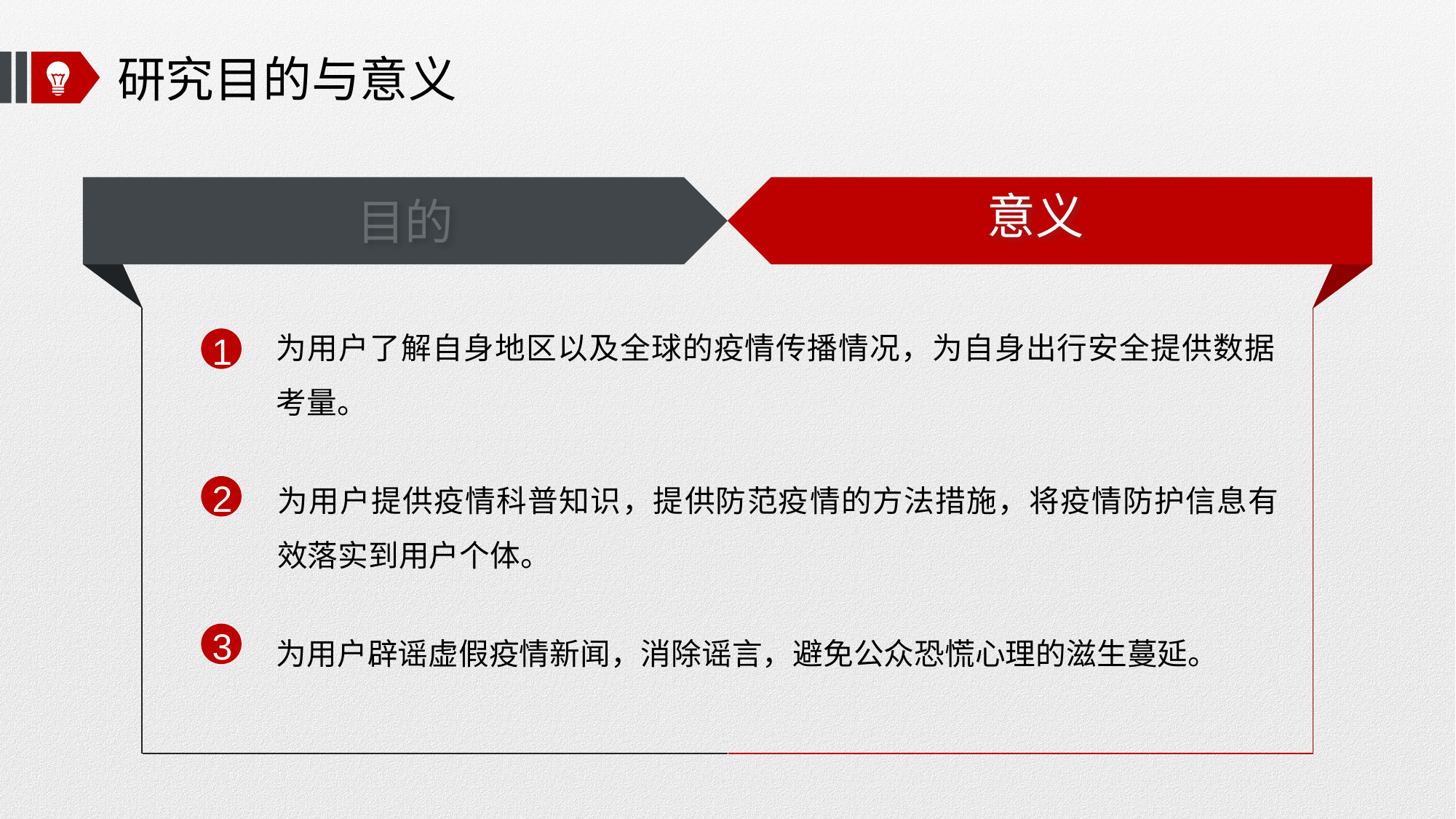

# 研究目的与意义

目的

意义
为用户了解自身地区以及全球的疫情传播情况，为自身出行安全提供数据考量。

1
为用户提供疫情科普知识，提供防范疫情的方法措施，将疫情防护信息有效落实到用户个体。
2

为用户辟谣虚假疫情新闻，消除谣言，避免公众恐慌心理的滋生蔓延。
3